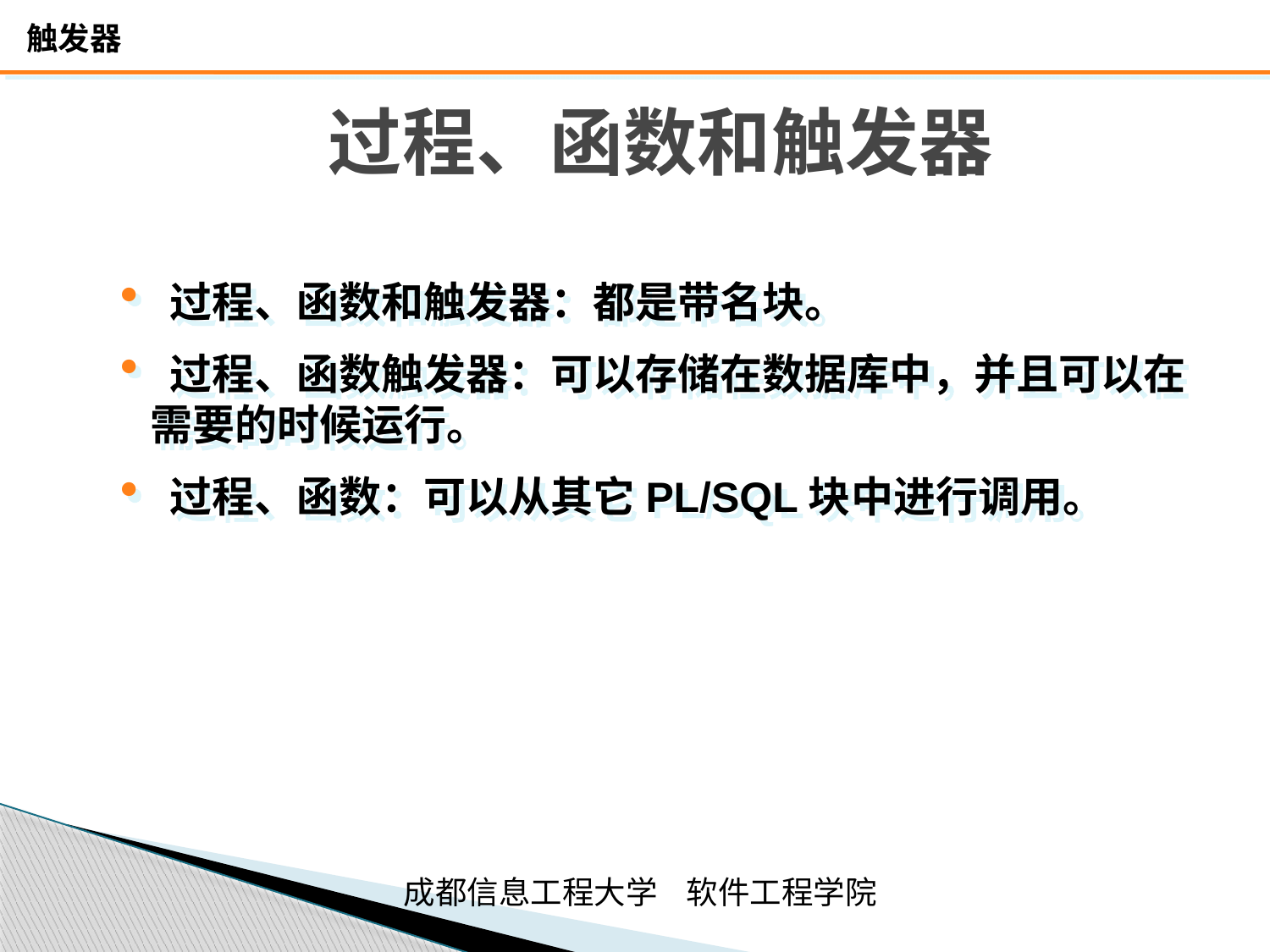

# 过程、函数和触发器
 过程、函数和触发器：都是带名块。
 过程、函数触发器：可以存储在数据库中，并且可以在需要的时候运行。
 过程、函数：可以从其它PL/SQL块中进行调用。